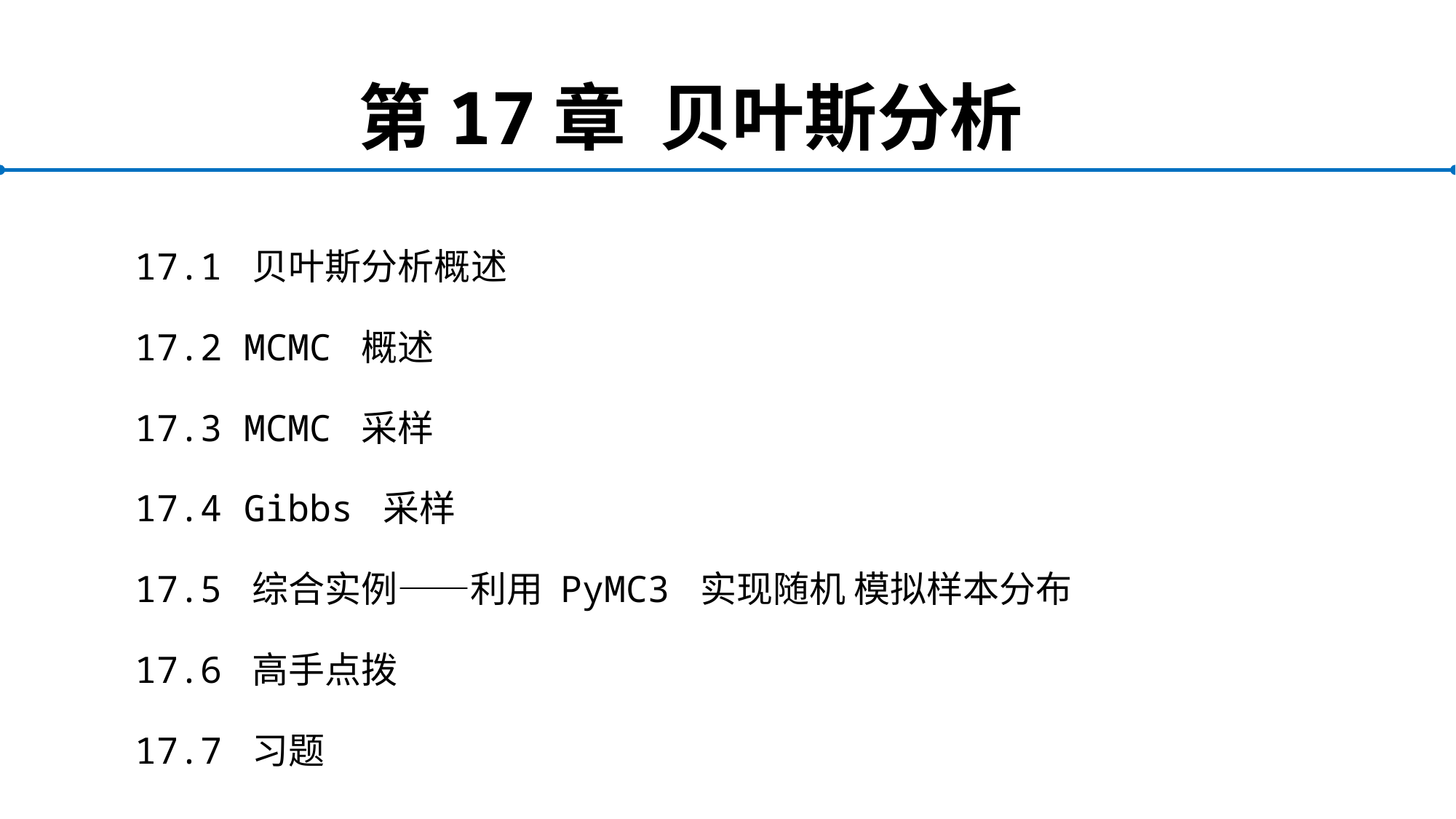

# 第17章  贝叶斯分析
17.1 贝叶斯分析概述
17.2 MCMC 概述
17.3 MCMC 采样
17.4 Gibbs 采样
17.5 综合实例——利用 PyMC3 实现随机 模拟样本分布
17.6 高手点拨
17.7 习题